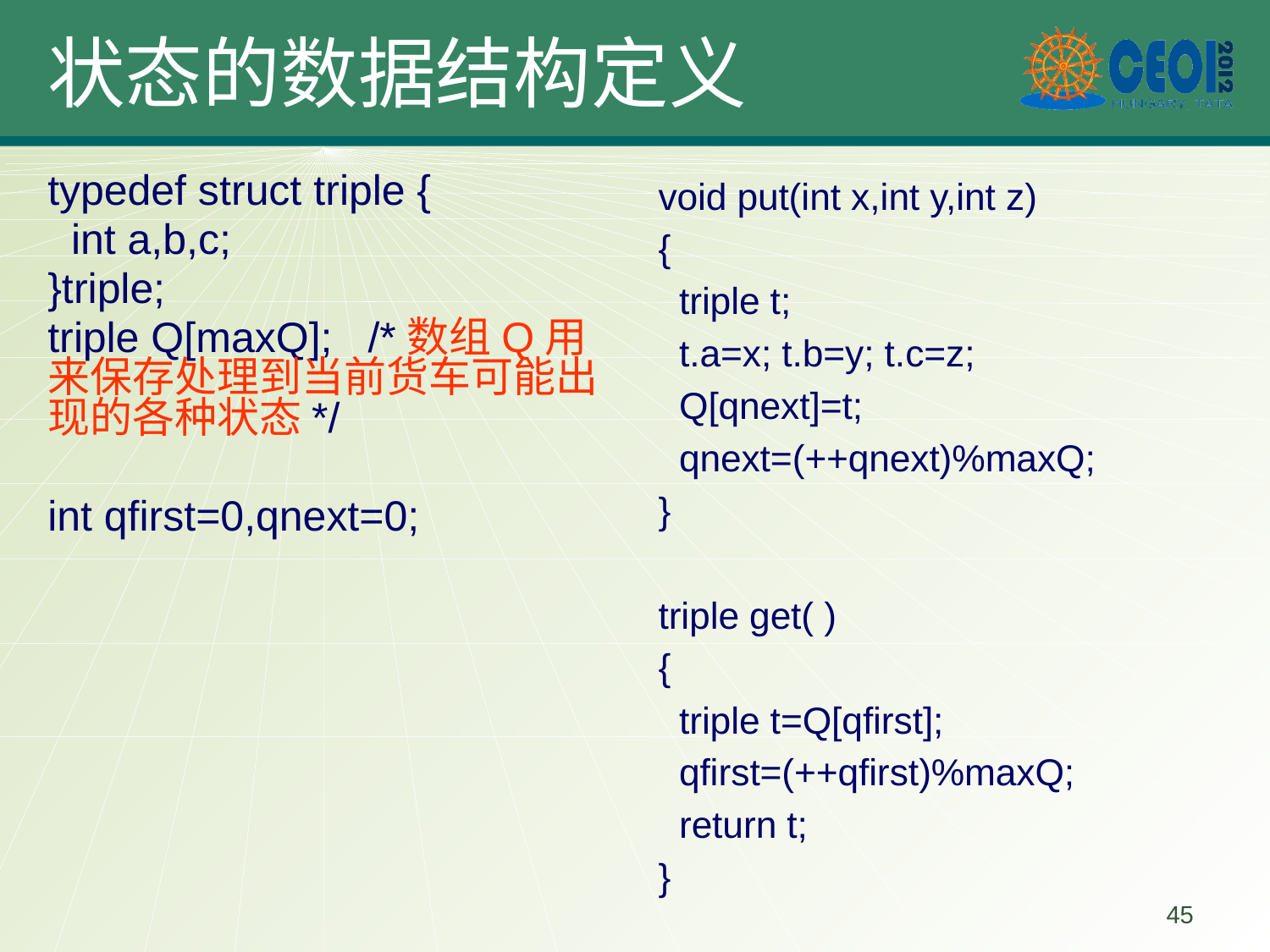

# 状态的数据结构定义
typedef struct triple {
  int a,b,c;
}triple;
triple Q[maxQ];   /*数组Q用来保存处理到当前货车可能出现的各种状态*/

int qfirst=0,qnext=0;

void put(int x,int y,int z)
{
  triple t;
  t.a=x; t.b=y; t.c=z;
  Q[qnext]=t;
  qnext=(++qnext)%maxQ;
}

triple get( )
{
  triple t=Q[qfirst];
  qfirst=(++qfirst)%maxQ;
  return t;
}

45